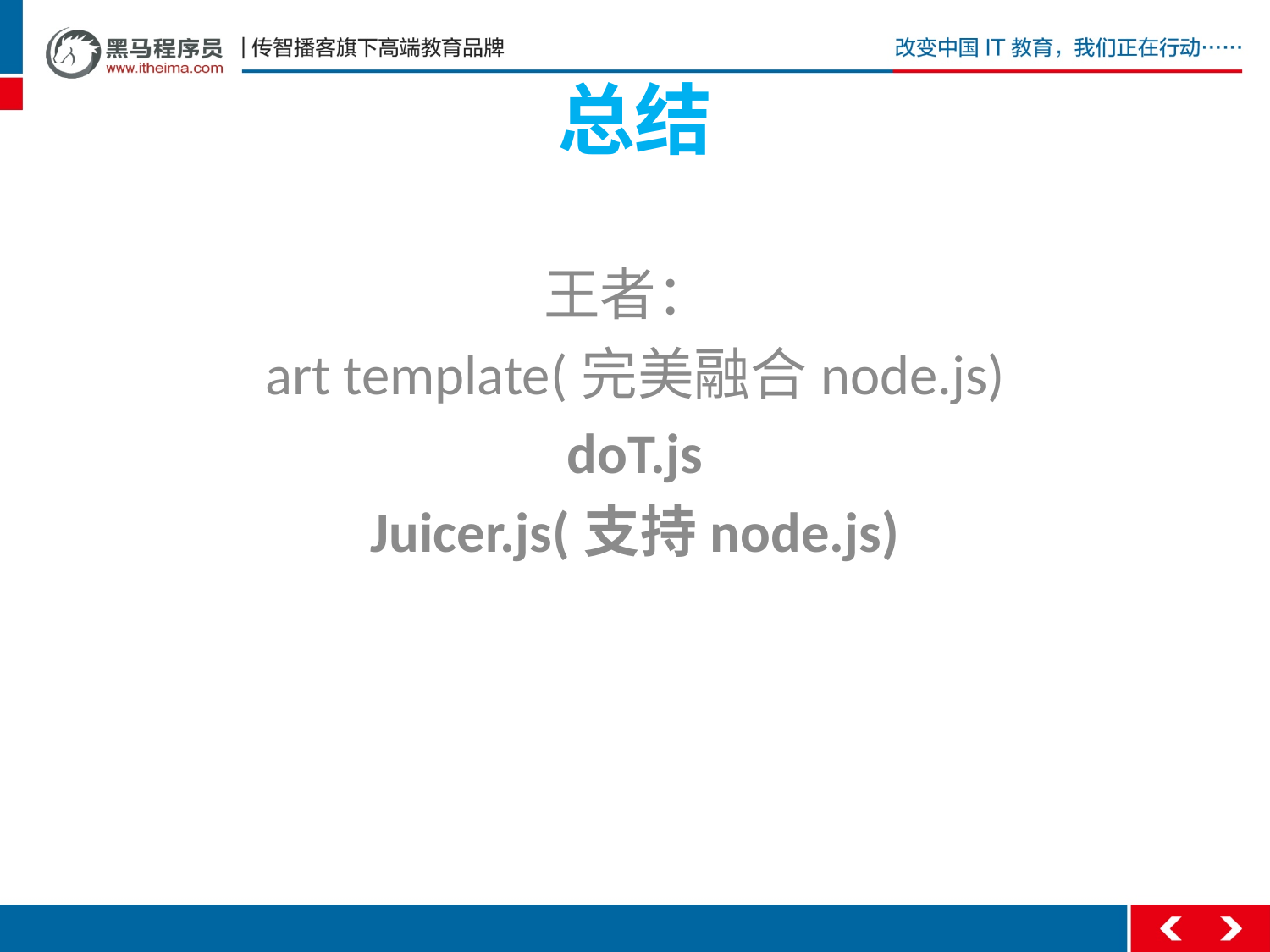

# 总结
王者：
art template(完美融合node.js)
doT.js
Juicer.js(支持node.js)